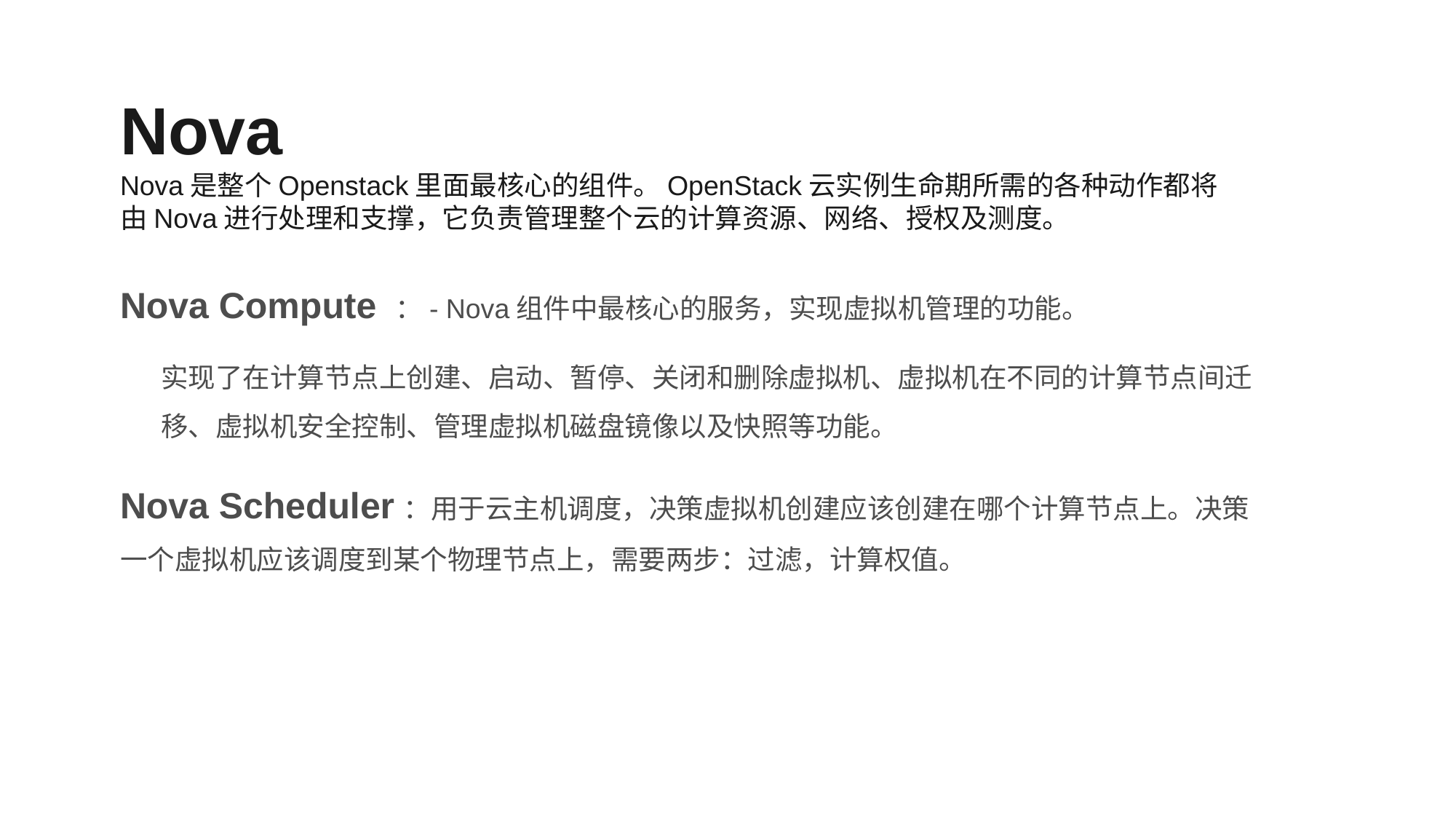

Nova
Nova是整个Openstack里面最核心的组件。OpenStack云实例生命期所需的各种动作都将由Nova进行处理和支撑，它负责管理整个云的计算资源、网络、授权及测度。
Nova Compute ：- Nova组件中最核心的服务，实现虚拟机管理的功能。
实现了在计算节点上创建、启动、暂停、关闭和删除虚拟机、虚拟机在不同的计算节点间迁移、虚拟机安全控制、管理虚拟机磁盘镜像以及快照等功能。
Nova Scheduler：用于云主机调度，决策虚拟机创建应该创建在哪个计算节点上。决策一个虚拟机应该调度到某个物理节点上，需要两步：过滤，计算权值。